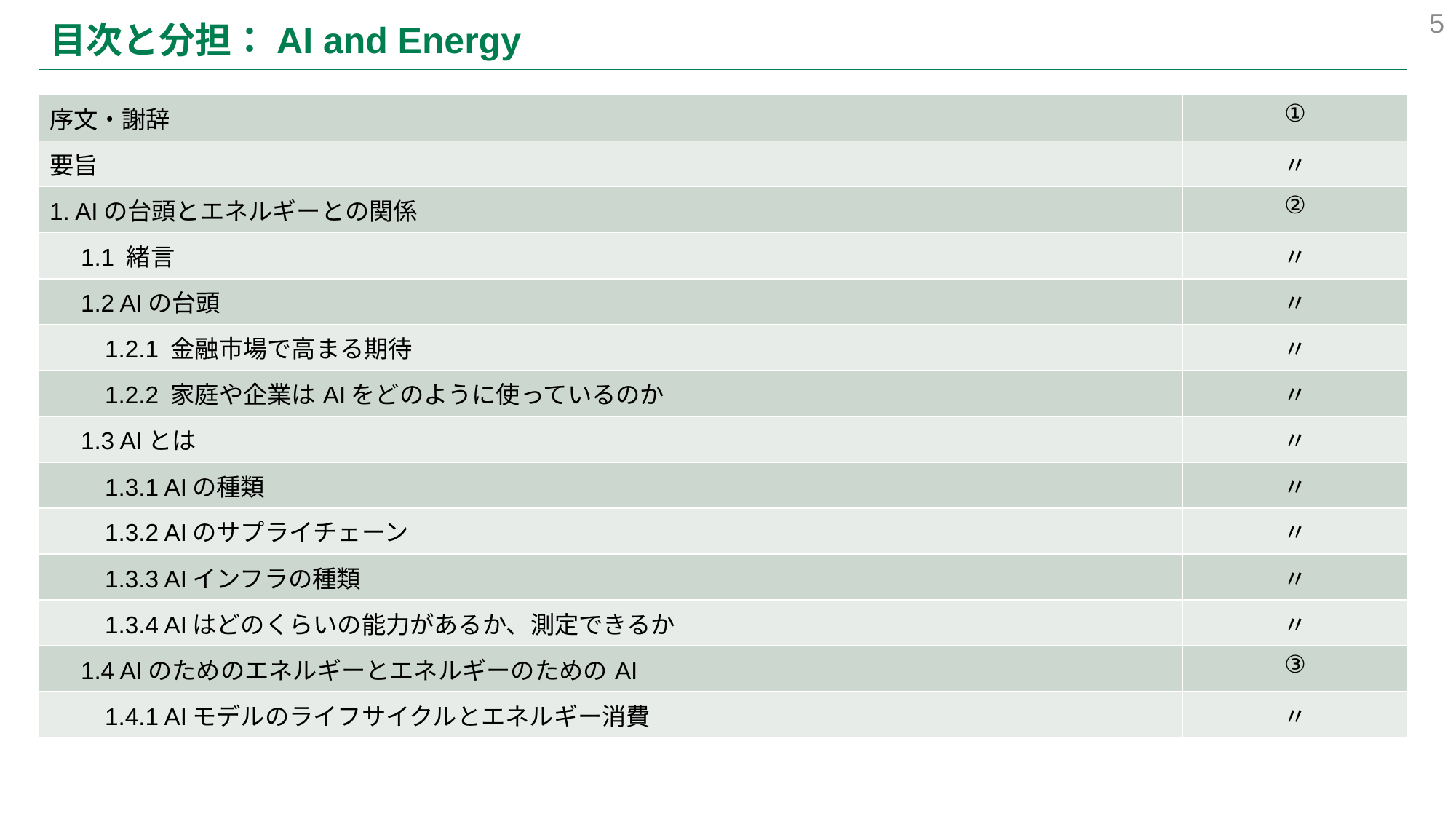

5
# 目次と分担：AI and Energy
| 序文・謝辞 | ① |
| --- | --- |
| 要旨 | 〃 |
| 1. AIの台頭とエネルギーとの関係 | ② |
| 1.1 緒言 | 〃 |
| 1.2 AIの台頭 | 〃 |
| 1.2.1 金融市場で高まる期待 | 〃 |
| 1.2.2 家庭や企業はAIをどのように使っているのか | 〃 |
| 1.3 AIとは | 〃 |
| 1.3.1 AIの種類 | 〃 |
| 1.3.2 AIのサプライチェーン | 〃 |
| 1.3.3 AIインフラの種類 | 〃 |
| 1.3.4 AIはどのくらいの能力があるか、測定できるか | 〃 |
| 1.4 AIのためのエネルギーとエネルギーのためのAI | ③ |
| 1.4.1 AIモデルのライフサイクルとエネルギー消費 | 〃 |